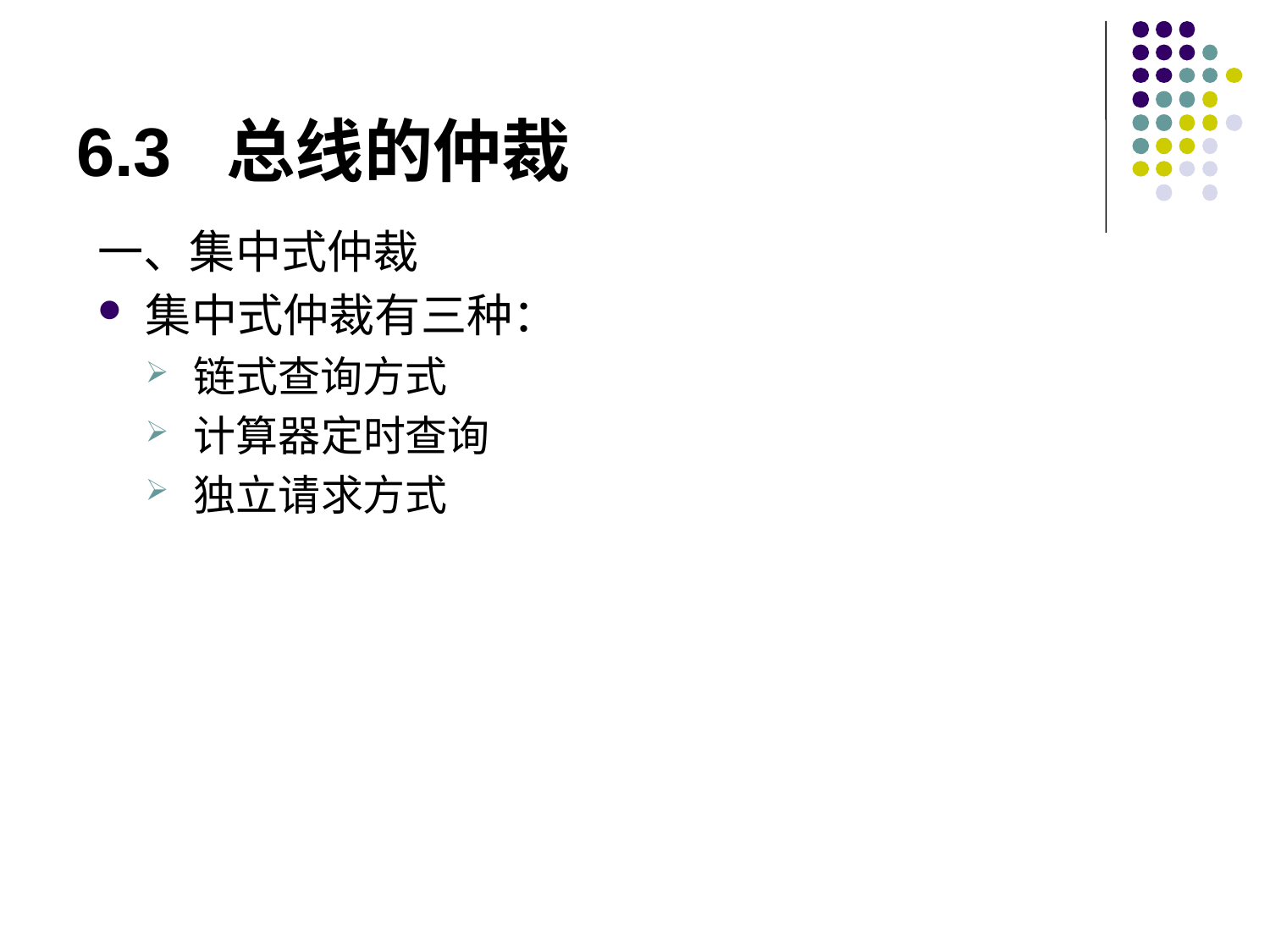

# 6.3  总线的仲裁
一、集中式仲裁
集中式仲裁有三种：
链式查询方式
计算器定时查询
独立请求方式

40